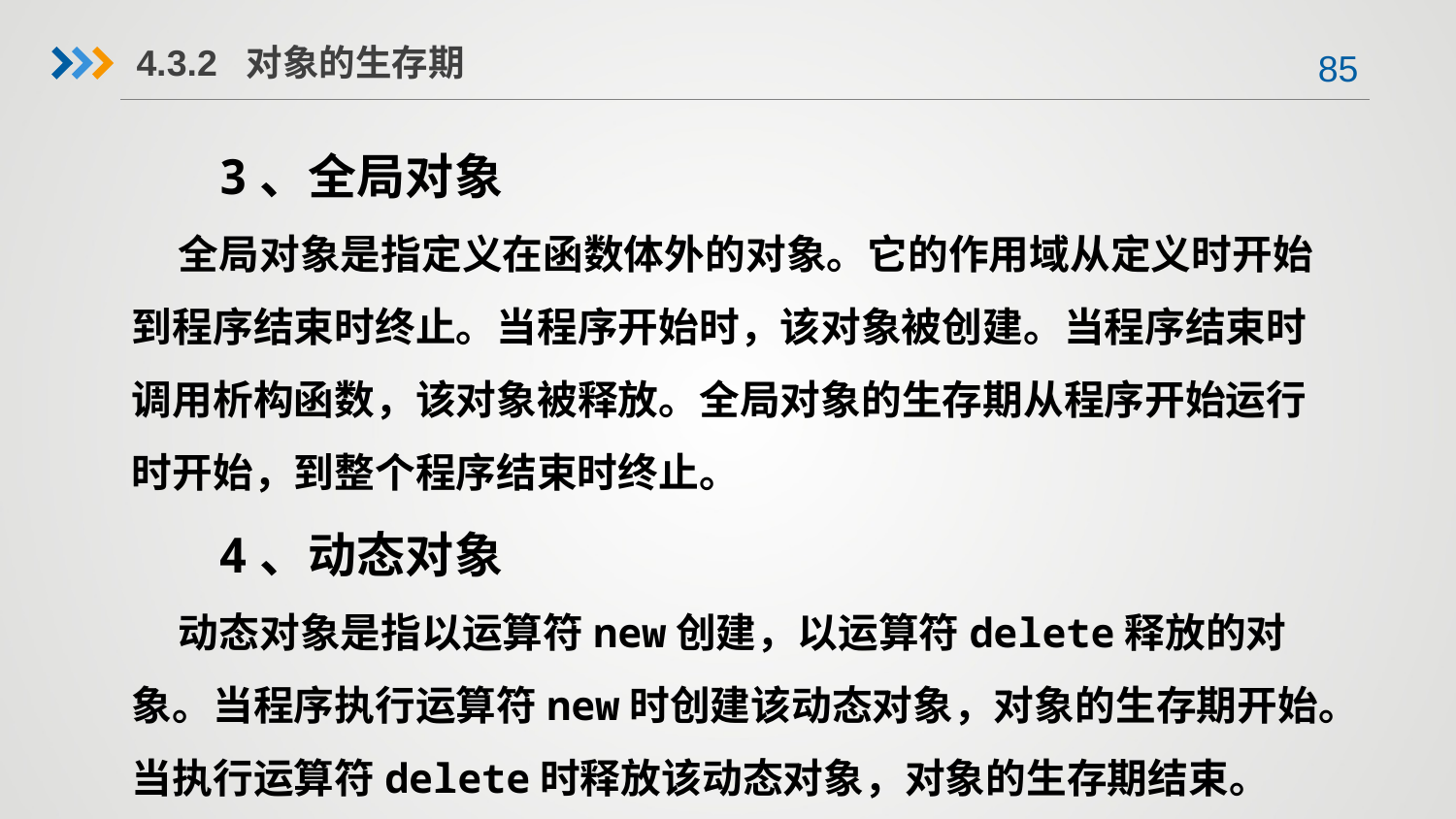

4.3.2  对象的生存期
   3、全局对象
    全局对象是指定义在函数体外的对象。它的作用域从定义时开始到程序结束时终止。当程序开始时，该对象被创建。当程序结束时调用析构函数，该对象被释放。全局对象的生存期从程序开始运行时开始，到整个程序结束时终止。
   4、动态对象
    动态对象是指以运算符new创建，以运算符delete释放的对象。当程序执行运算符new时创建该动态对象，对象的生存期开始。当执行运算符delete时释放该动态对象，对象的生存期结束。